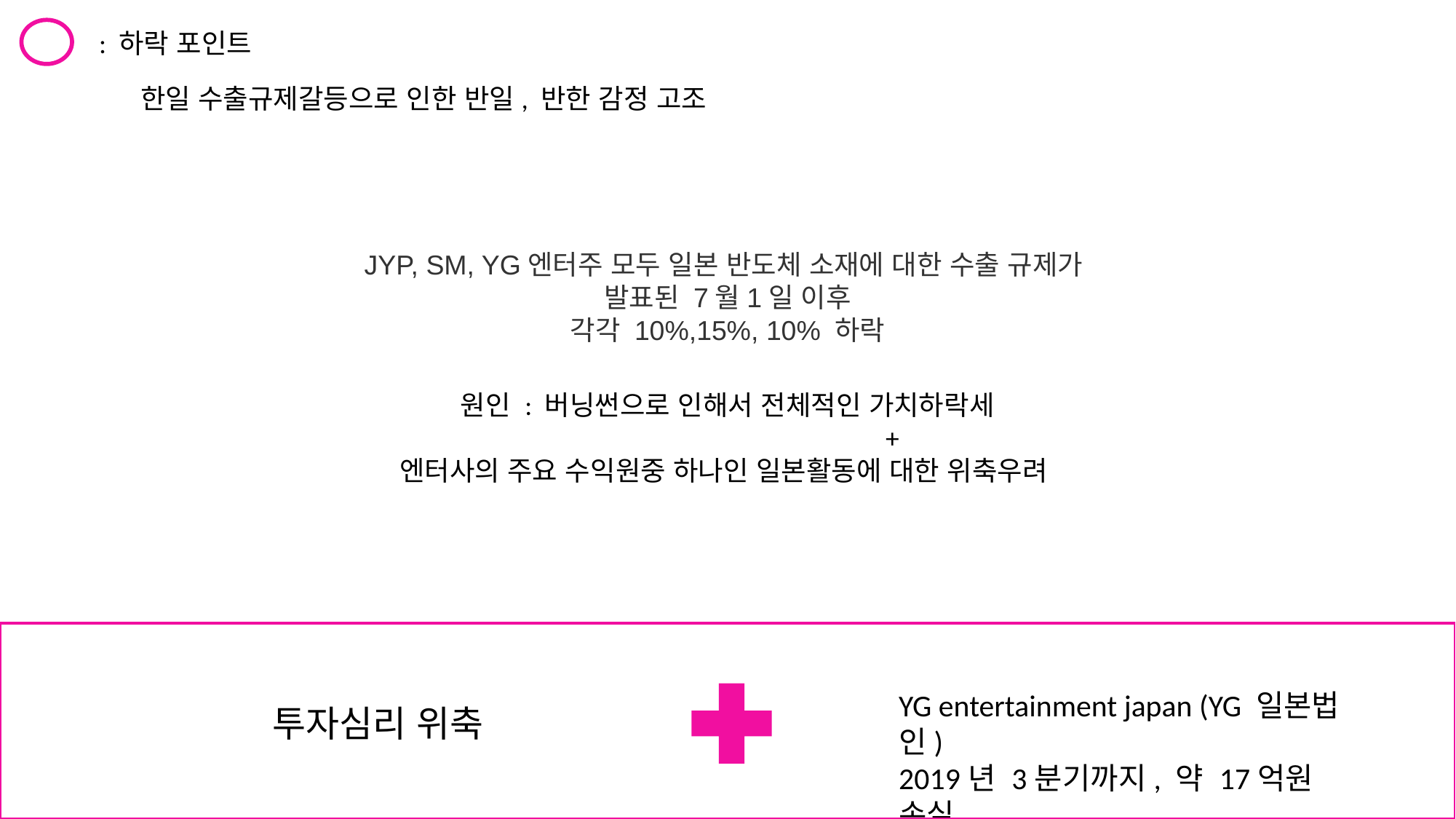

ㅊ
: 하락 포인트
한일 수출규제갈등으로 인한 반일, 반한 감정 고조
JYP, SM, YG엔터주 모두 일본 반도체 소재에 대한 수출 규제가
발표된 7월1일 이후
각각 10%,15%, 10% 하락
원인 : 버닝썬으로 인해서 전체적인 가치하락세
                    	                  +
엔터사의 주요 수익원중 하나인 일본활동에 대한 위축우려

YG entertainment japan (YG 일본법인)
2019년 3분기까지, 약 17억원 손실.
투자심리 위축